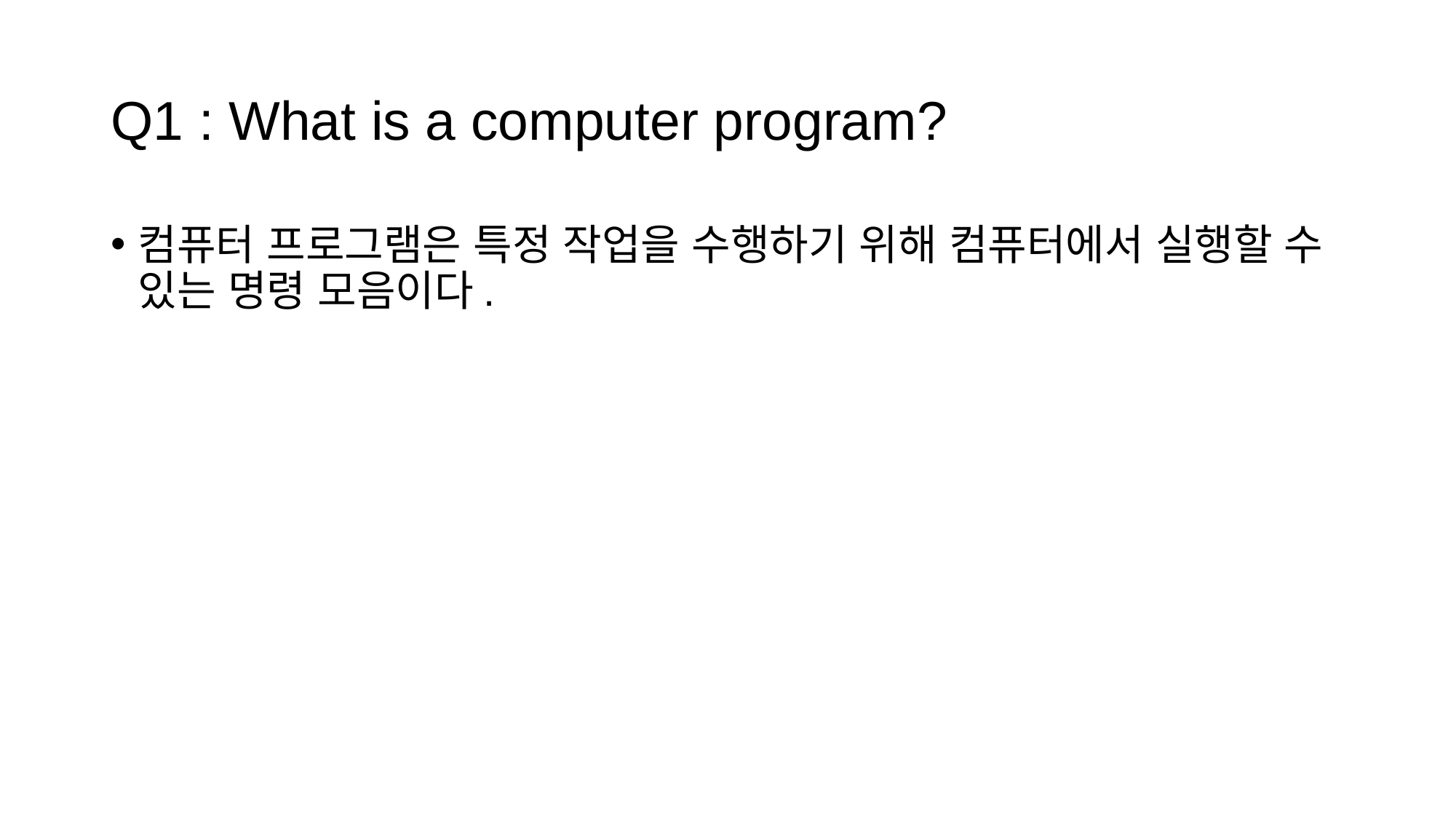

# Q1 : What is a computer program?
컴퓨터 프로그램은 특정 작업을 수행하기 위해 컴퓨터에서 실행할 수 있는 명령 모음이다.